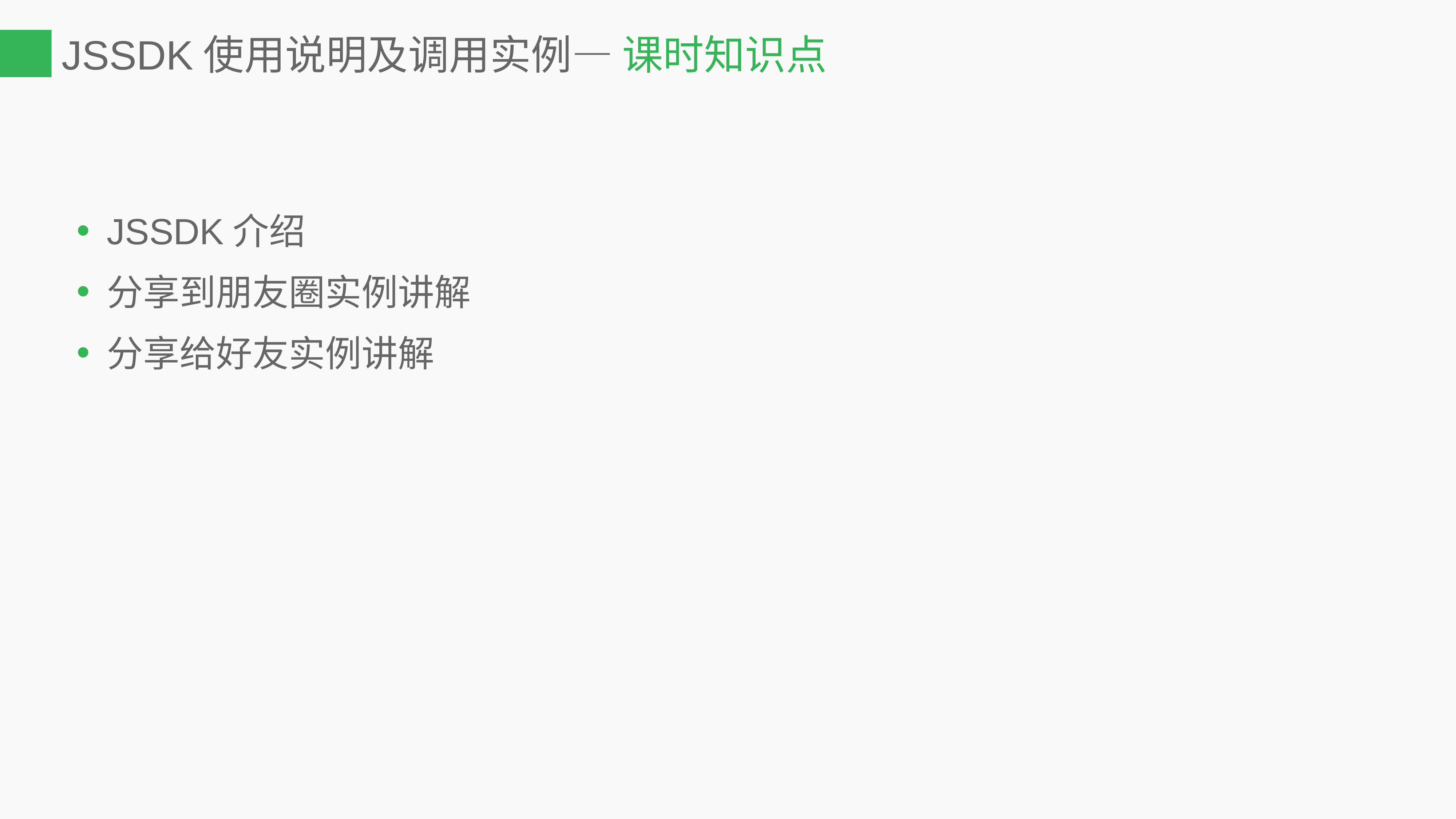

# JSSDK使用说明及调用实例— 课时知识点
JSSDK介绍
分享到朋友圈实例讲解
分享给好友实例讲解